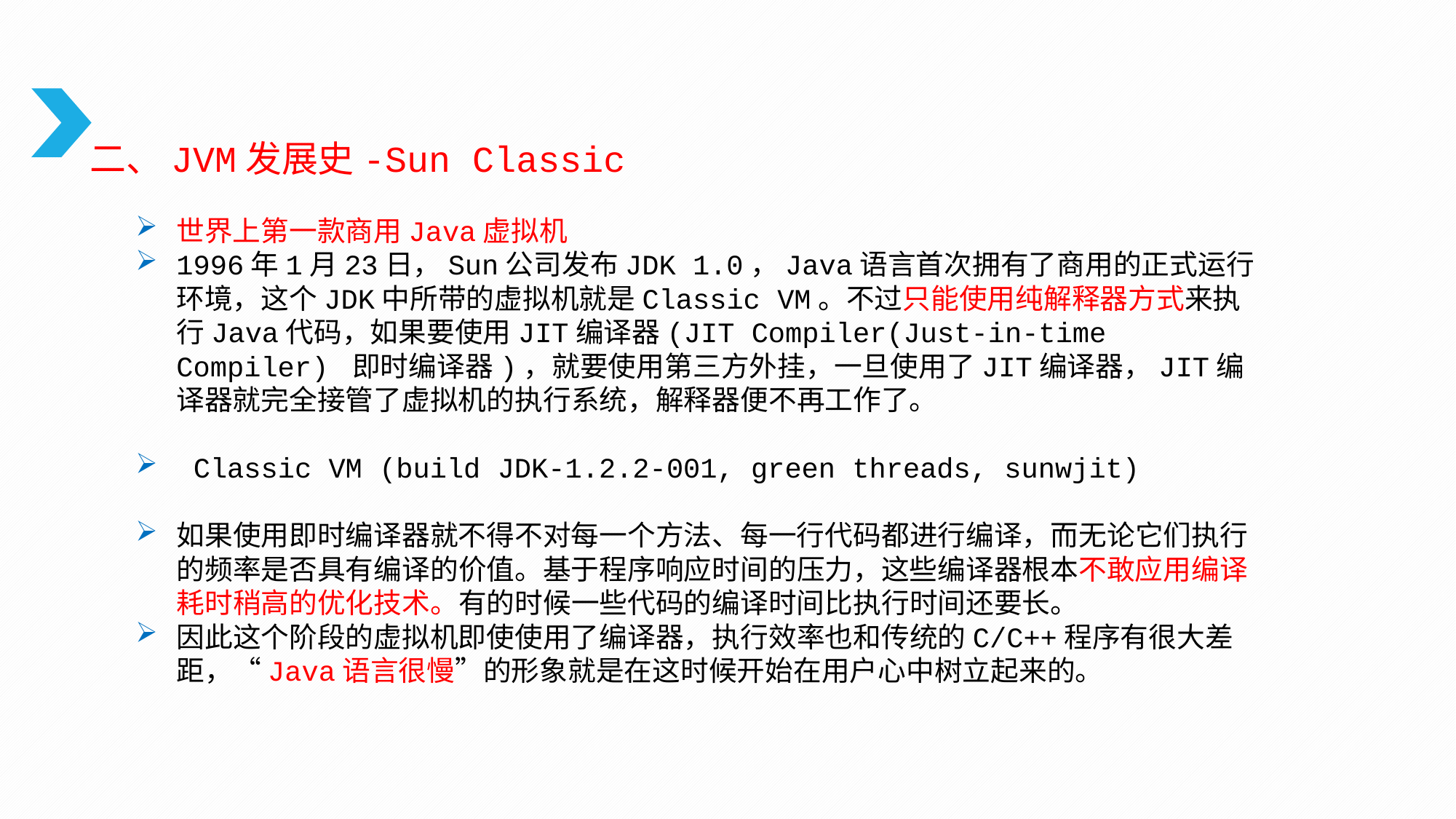

二、JVM发展史-Sun Classic
世界上第一款商用Java虚拟机
1996年1月23日，Sun公司发布JDK 1.0，Java语言首次拥有了商用的正式运行环境，这个JDK中所带的虚拟机就是Classic VM。不过只能使用纯解释器方式来执行Java代码，如果要使用JIT编译器(JIT Compiler(Just-in-time Compiler) 即时编译器)，就要使用第三方外挂，一旦使用了JIT编译器，JIT编译器就完全接管了虚拟机的执行系统，解释器便不再工作了。

 Classic VM (build JDK-1.2.2-001, green threads, sunwjit)

如果使用即时编译器就不得不对每一个方法、每一行代码都进行编译，而无论它们执行的频率是否具有编译的价值。基于程序响应时间的压力，这些编译器根本不敢应用编译耗时稍高的优化技术。有的时候一些代码的编译时间比执行时间还要长。
因此这个阶段的虚拟机即使使用了编译器，执行效率也和传统的C/C++程序有很大差距，“Java语言很慢”的形象就是在这时候开始在用户心中树立起来的。